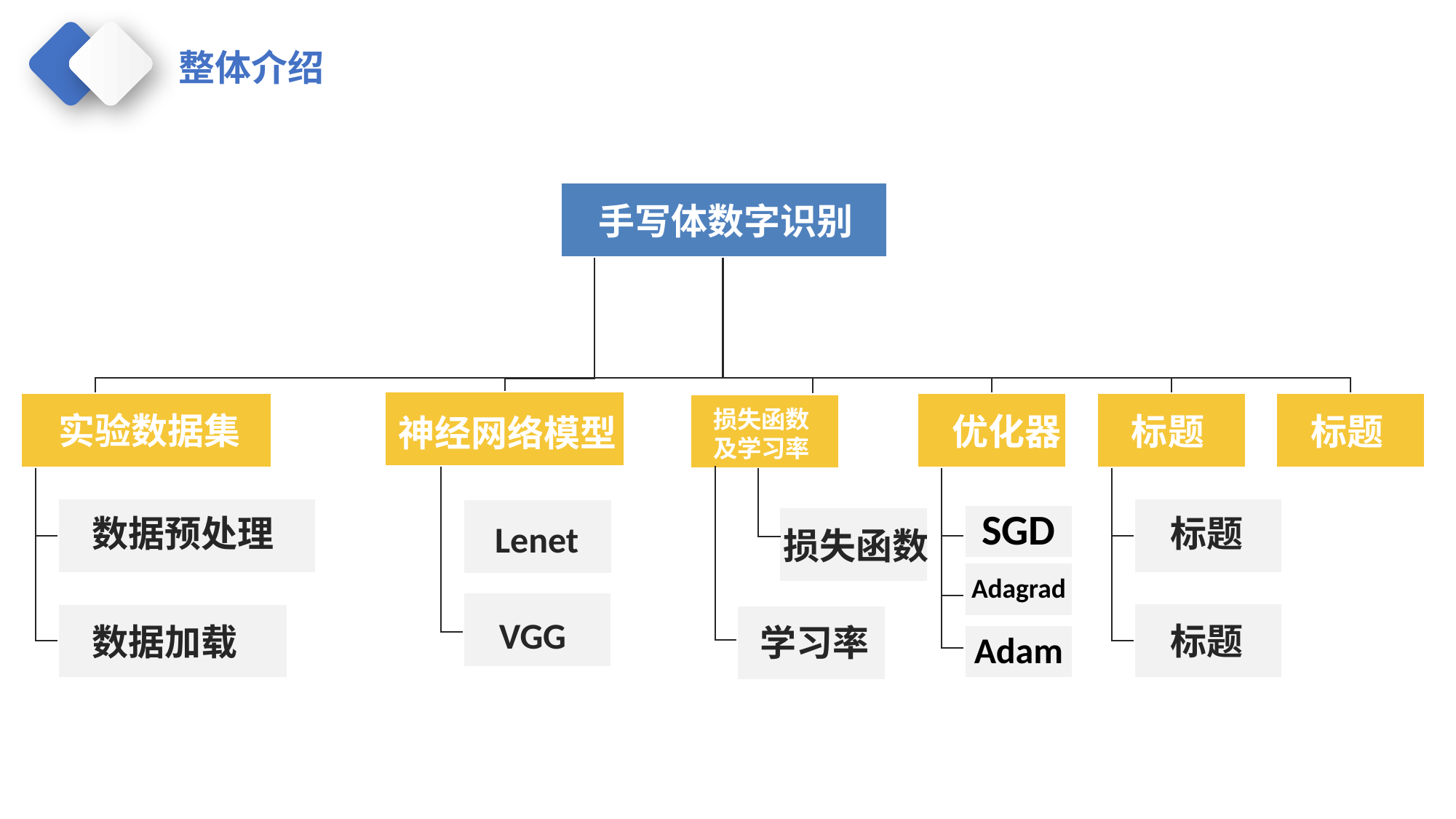

整体介绍

手写体数字识别

标题

损失函数及学习率
实验数据集
优化器
标题
标题
神经网络模型

SGD
标题
数据预处理

Lenet
损失函数

Adagrad

VGG
标题
数据加载
学习率
Adam